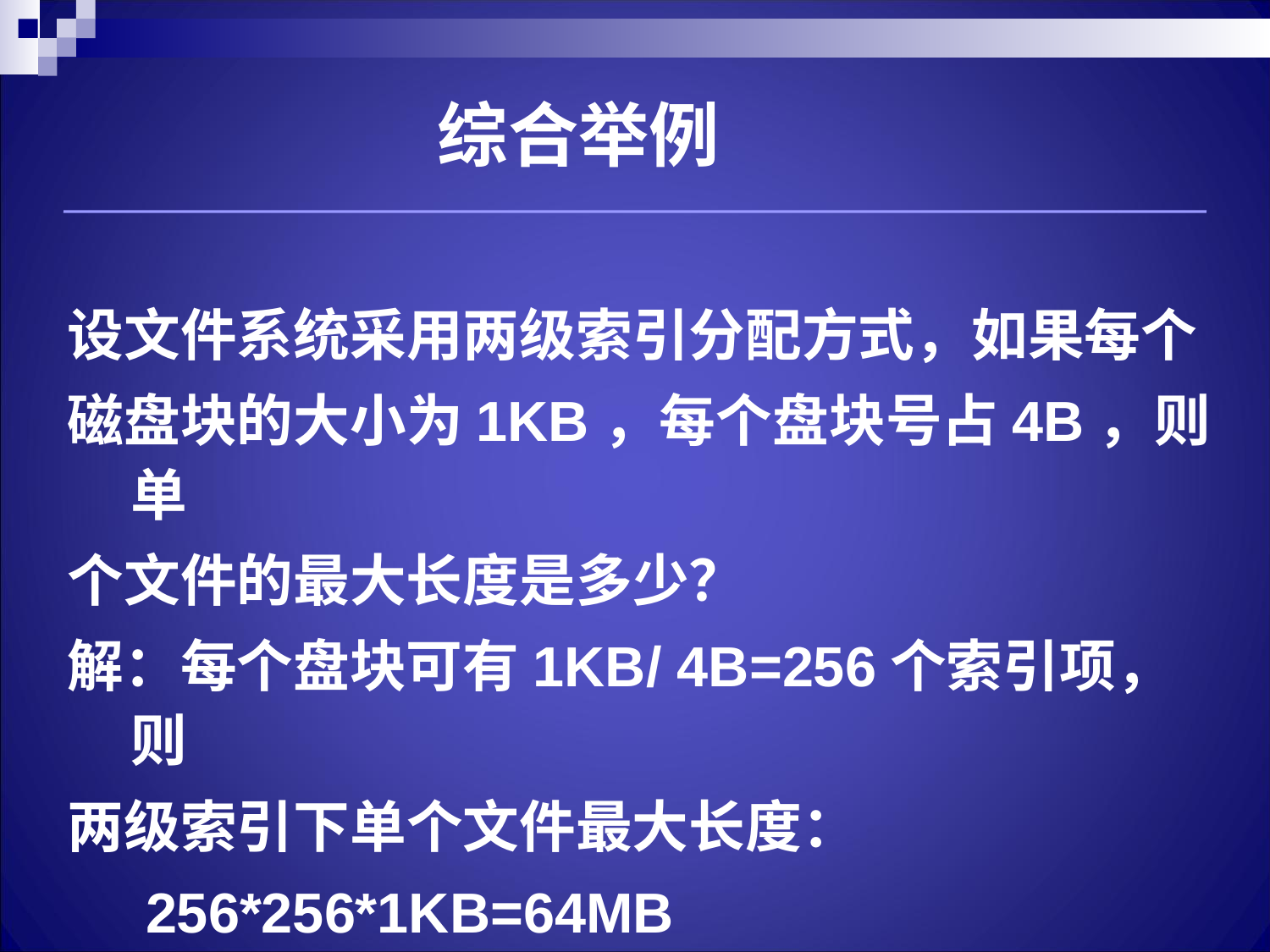

综合举例
设文件系统采用两级索引分配方式，如果每个
磁盘块的大小为1KB，每个盘块号占4B，则单
个文件的最大长度是多少？
解：每个盘块可有1KB/ 4B=256个索引项，则
两级索引下单个文件最大长度：
     256*256*1KB=64MB